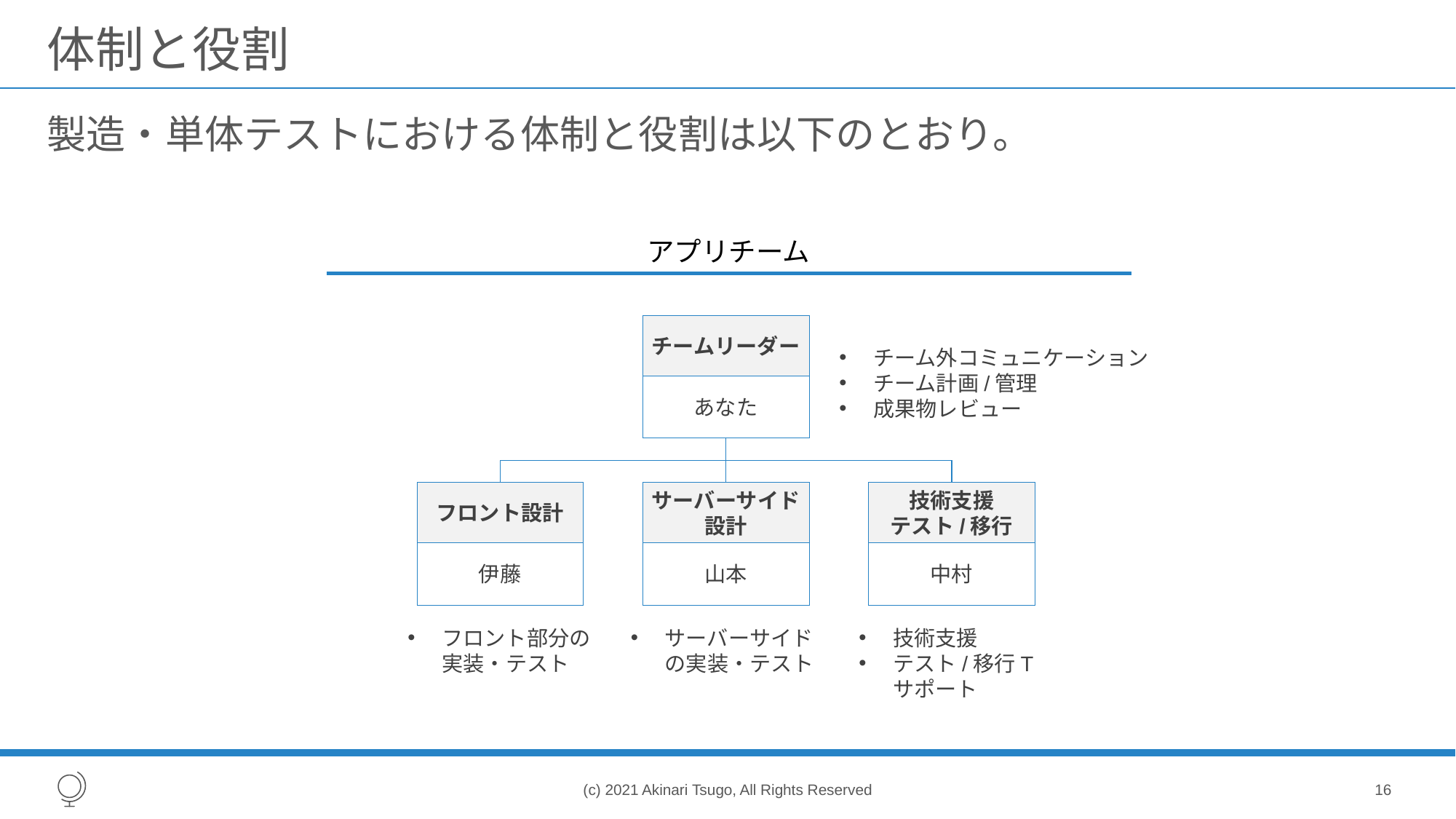

# 体制と役割
製造・単体テストにおける体制と役割は以下のとおり。
アプリチーム
チームリーダー
チーム外コミュニケーション
チーム計画/管理
成果物レビュー
あなた
技術支援
テスト/移行
フロント設計
サーバーサイド
設計
中村
伊藤
山本
フロント部分の実装・テスト
サーバーサイドの実装・テスト
技術支援
テスト/移行Tサポート